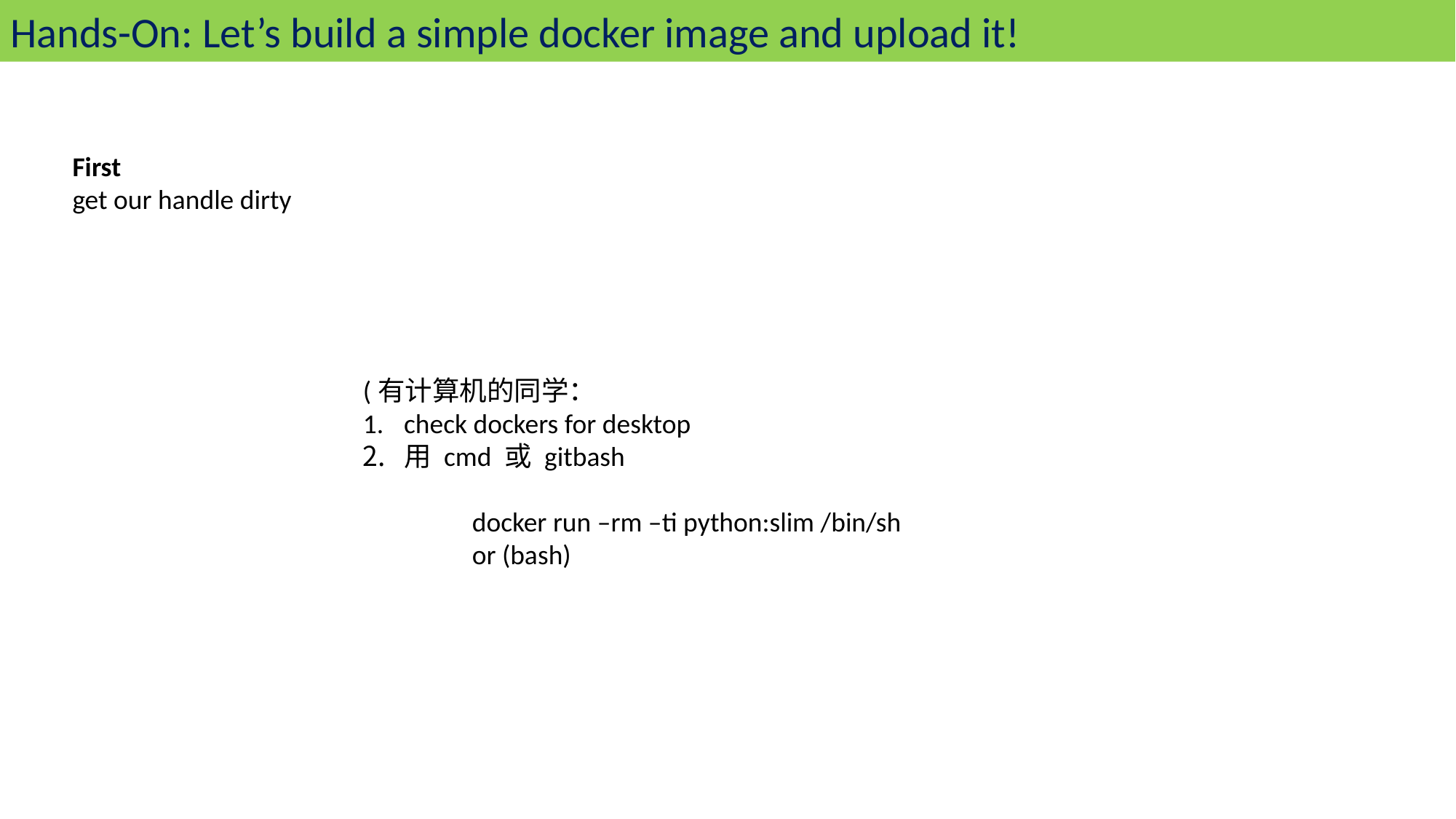

Hands-On: Let’s build a simple docker image and upload it!

First
get our handle dirty

(有计算机的同学：
check dockers for desktop
用 cmd 或 gitbash

	docker run –rm –ti python:slim /bin/sh
	or (bash)